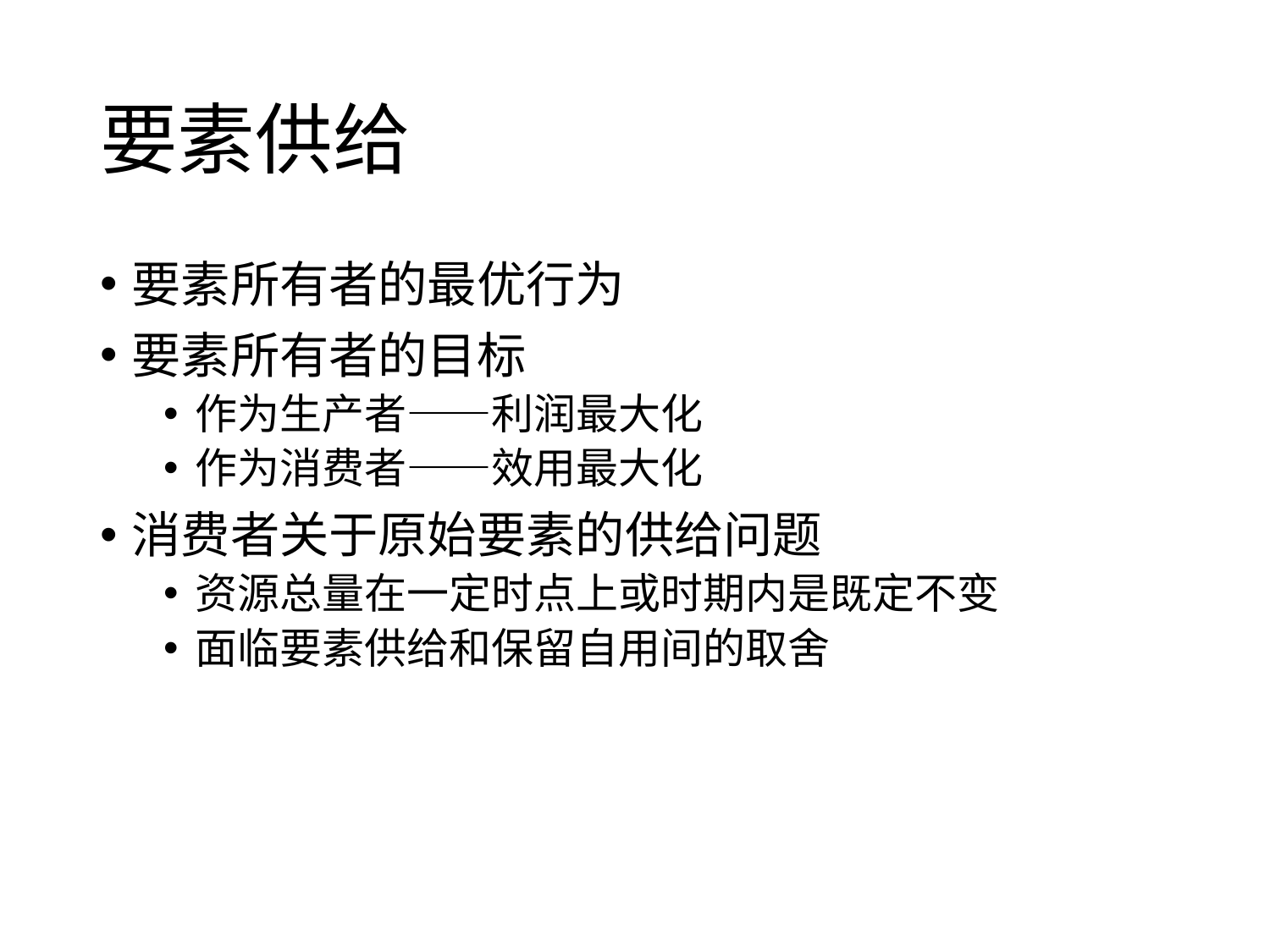

# 要素供给
要素所有者的最优行为
要素所有者的目标
作为生产者——利润最大化
作为消费者——效用最大化
消费者关于原始要素的供给问题
资源总量在一定时点上或时期内是既定不变
面临要素供给和保留自用间的取舍